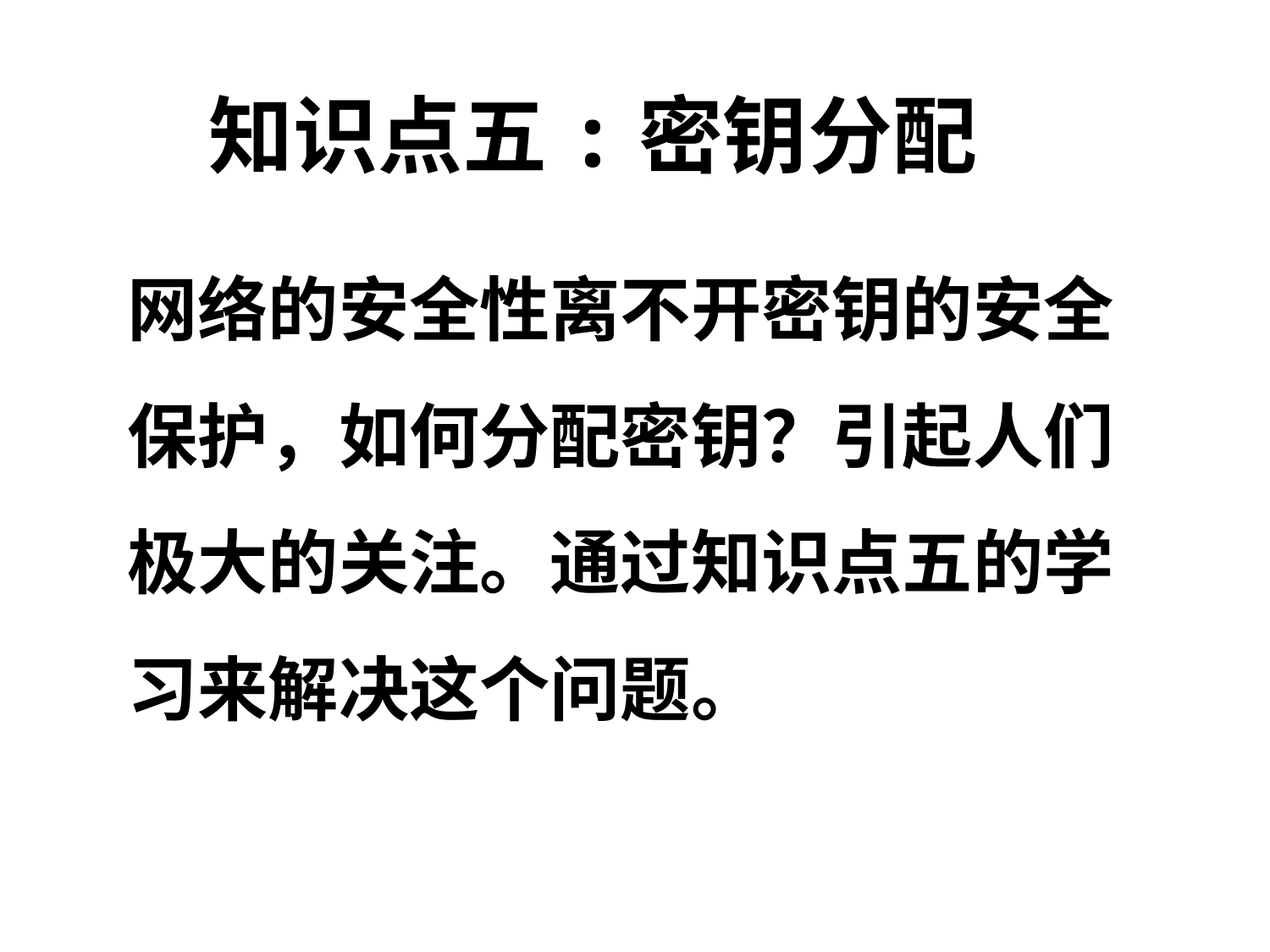

知识点五:密钥分配
网络的安全性离不开密钥的安全保护，如何分配密钥？引起人们极大的关注。通过知识点五的学习来解决这个问题。